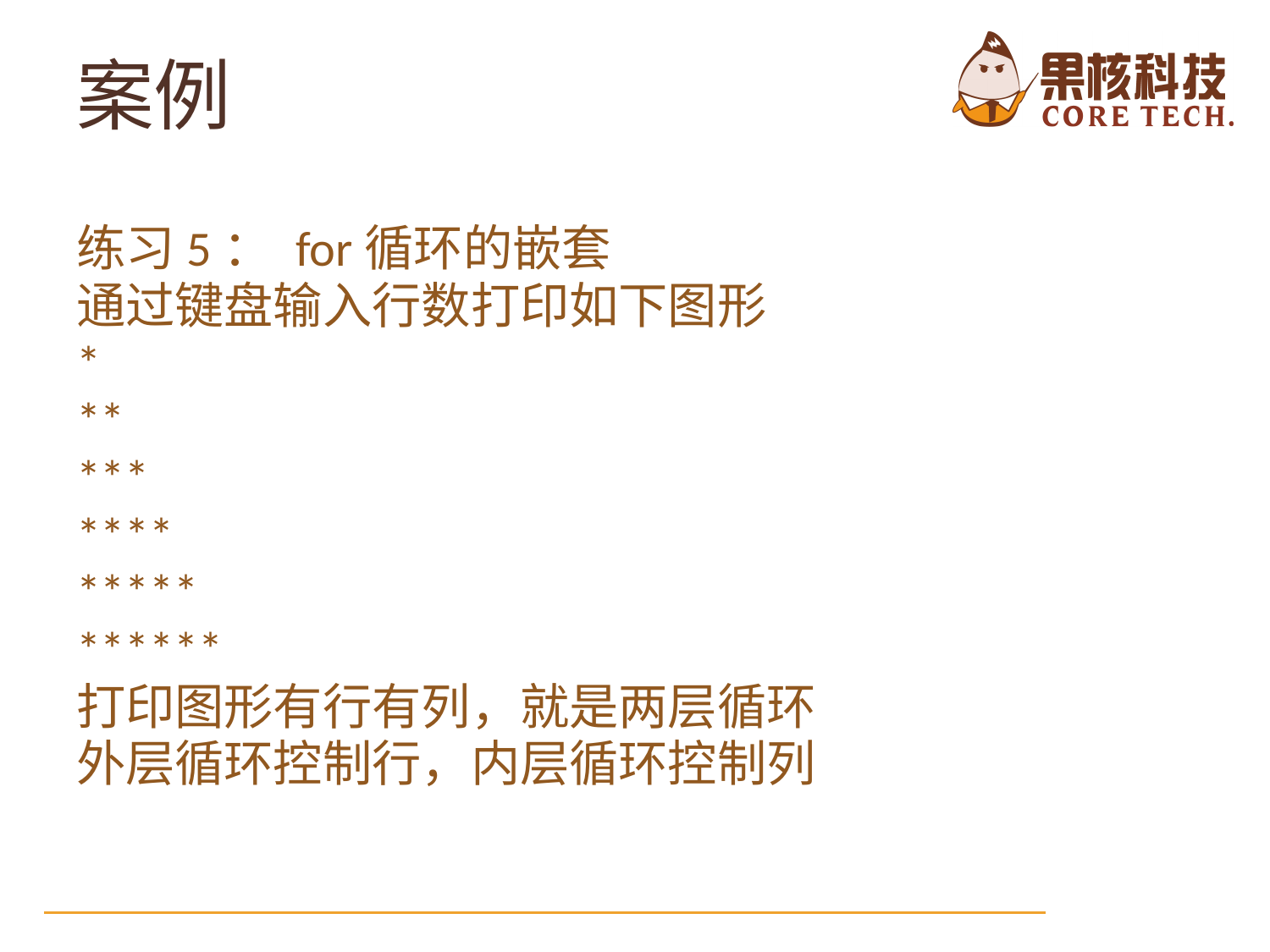

案例
练习5： for循环的嵌套
通过键盘输入行数打印如下图形
*
**
***
****
*****
******
打印图形有行有列，就是两层循环
外层循环控制行，内层循环控制列